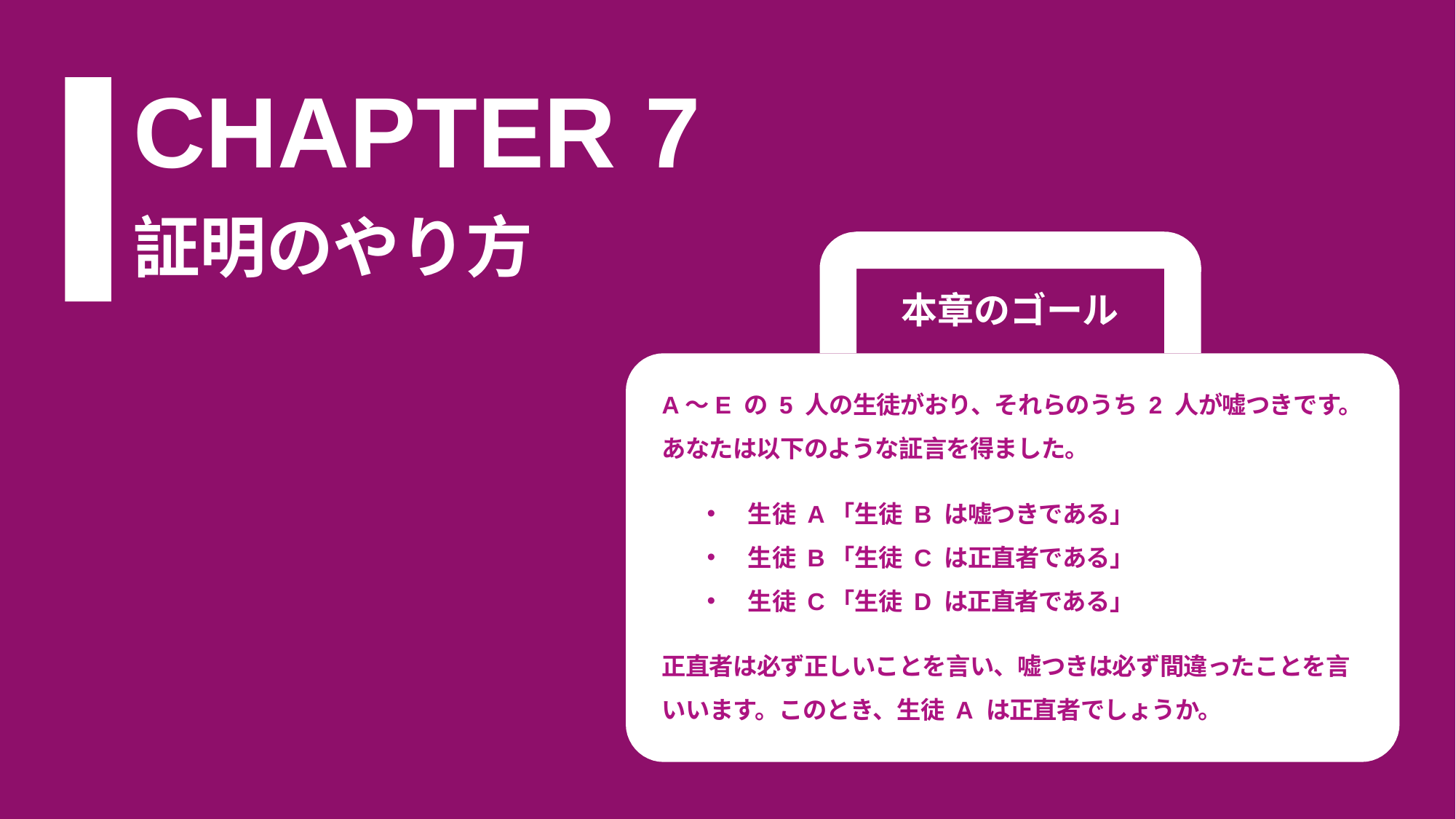

# CHAPTER 7
証明のやり方

本章のゴール

A～E の 5 人の生徒がおり、それらのうち 2 人が嘘つきです。あなたは以下のような証言を得ました。
生徒 A「生徒 B は嘘つきである」
生徒 B「生徒 C は正直者である」
生徒 C「生徒 D は正直者である」
正直者は必ず正しいことを言い、嘘つきは必ず間違ったことを言
いいます。このとき、生徒 A は正直者でしょうか。